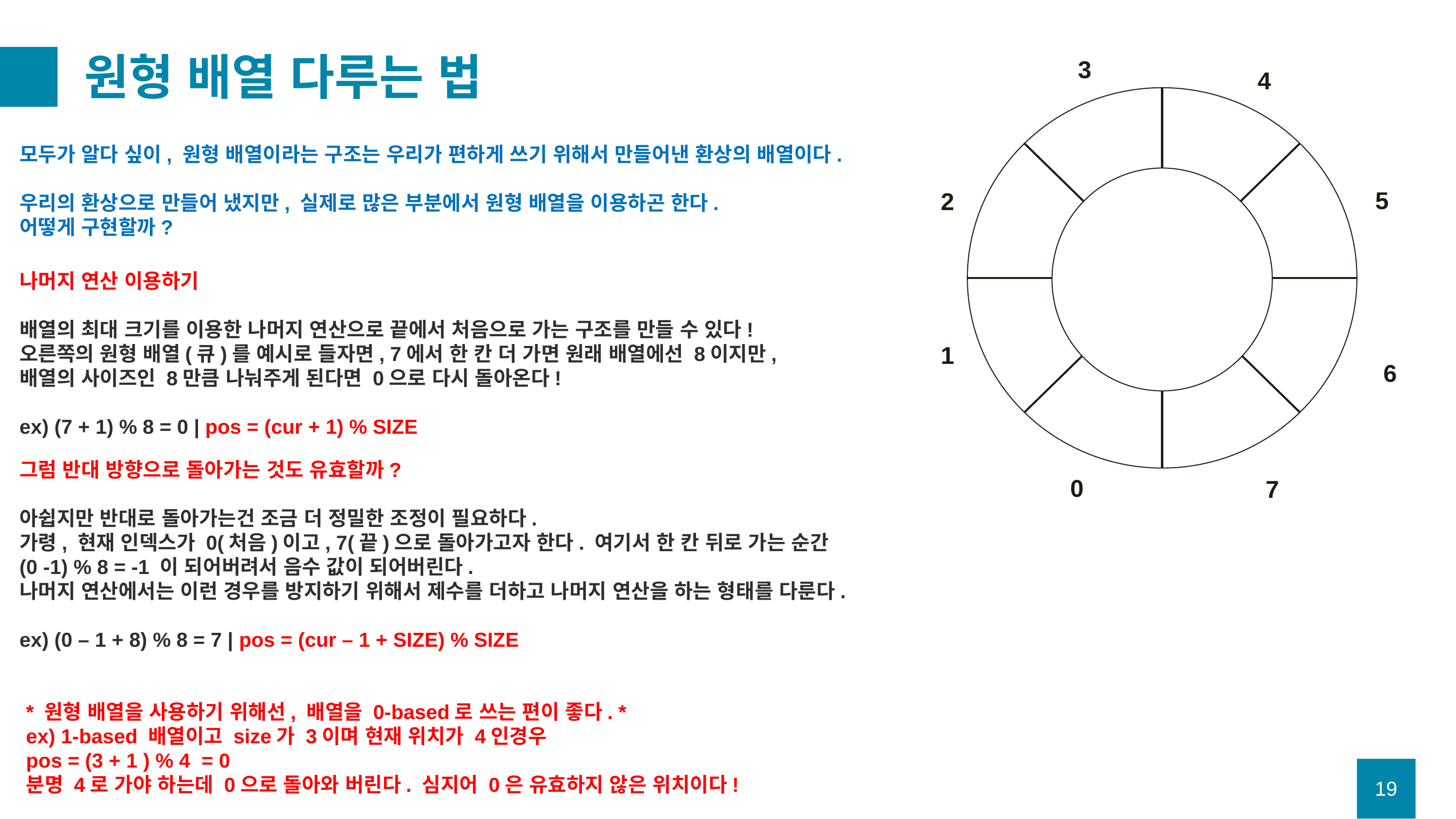

# 원형 배열 다루는 법
3
4

모두가 알다 싶이, 원형 배열이라는 구조는 우리가 편하게 쓰기 위해서 만들어낸 환상의 배열이다.

우리의 환상으로 만들어 냈지만, 실제로 많은 부분에서 원형 배열을 이용하곤 한다.
어떻게 구현할까?
5
2
나머지 연산 이용하기

배열의 최대 크기를 이용한 나머지 연산으로 끝에서 처음으로 가는 구조를 만들 수 있다!
오른쪽의 원형 배열(큐)를 예시로 들자면, 7에서 한 칸 더 가면 원래 배열에선 8이지만,
배열의 사이즈인 8만큼 나눠주게 된다면 0으로 다시 돌아온다!

ex) (7 + 1) % 8 = 0 | pos = (cur + 1) % SIZE
1
6
그럼 반대 방향으로 돌아가는 것도 유효할까?

아쉽지만 반대로 돌아가는건 조금 더 정밀한 조정이 필요하다.
가령, 현재 인덱스가 0(처음)이고, 7(끝)으로 돌아가고자 한다. 여기서 한 칸 뒤로 가는 순간
(0 -1) % 8 = -1 이 되어버려서 음수 값이 되어버린다.
나머지 연산에서는 이런 경우를 방지하기 위해서 제수를 더하고 나머지 연산을 하는 형태를 다룬다.

ex) (0 – 1 + 8) % 8 = 7 | pos = (cur – 1 + SIZE) % SIZE
0
7
* 원형 배열을 사용하기 위해선, 배열을 0-based로 쓰는 편이 좋다. *
ex) 1-based 배열이고 size가 3이며 현재 위치가 4인경우
pos = (3 + 1 ) % 4  = 0
분명 4로 가야 하는데 0으로 돌아와 버린다. 심지어 0은 유효하지 않은 위치이다!
19